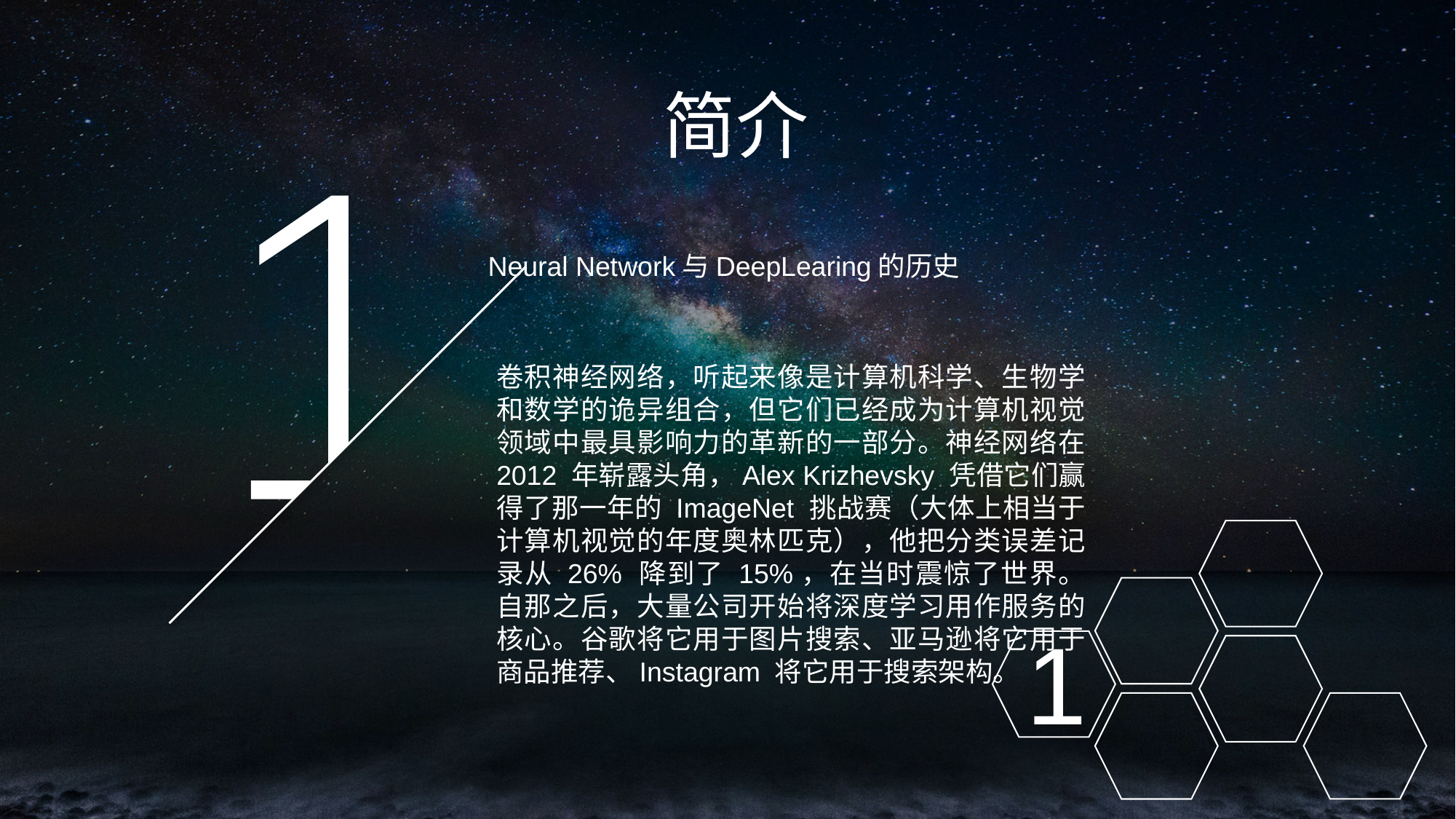

简介

 Neural Network与DeepLearing的历史
卷积神经网络，听起来像是计算机科学、生物学和数学的诡异组合，但它们已经成为计算机视觉领域中最具影响力的革新的一部分。神经网络在 2012 年崭露头角，Alex Krizhevsky 凭借它们赢得了那一年的 ImageNet 挑战赛（大体上相当于计算机视觉的年度奥林匹克），他把分类误差记录从 26% 降到了 15%，在当时震惊了世界。自那之后，大量公司开始将深度学习用作服务的核心。谷歌将它用于图片搜索、亚马逊将它用于商品推荐、Instagram 将它用于搜索架构。

1